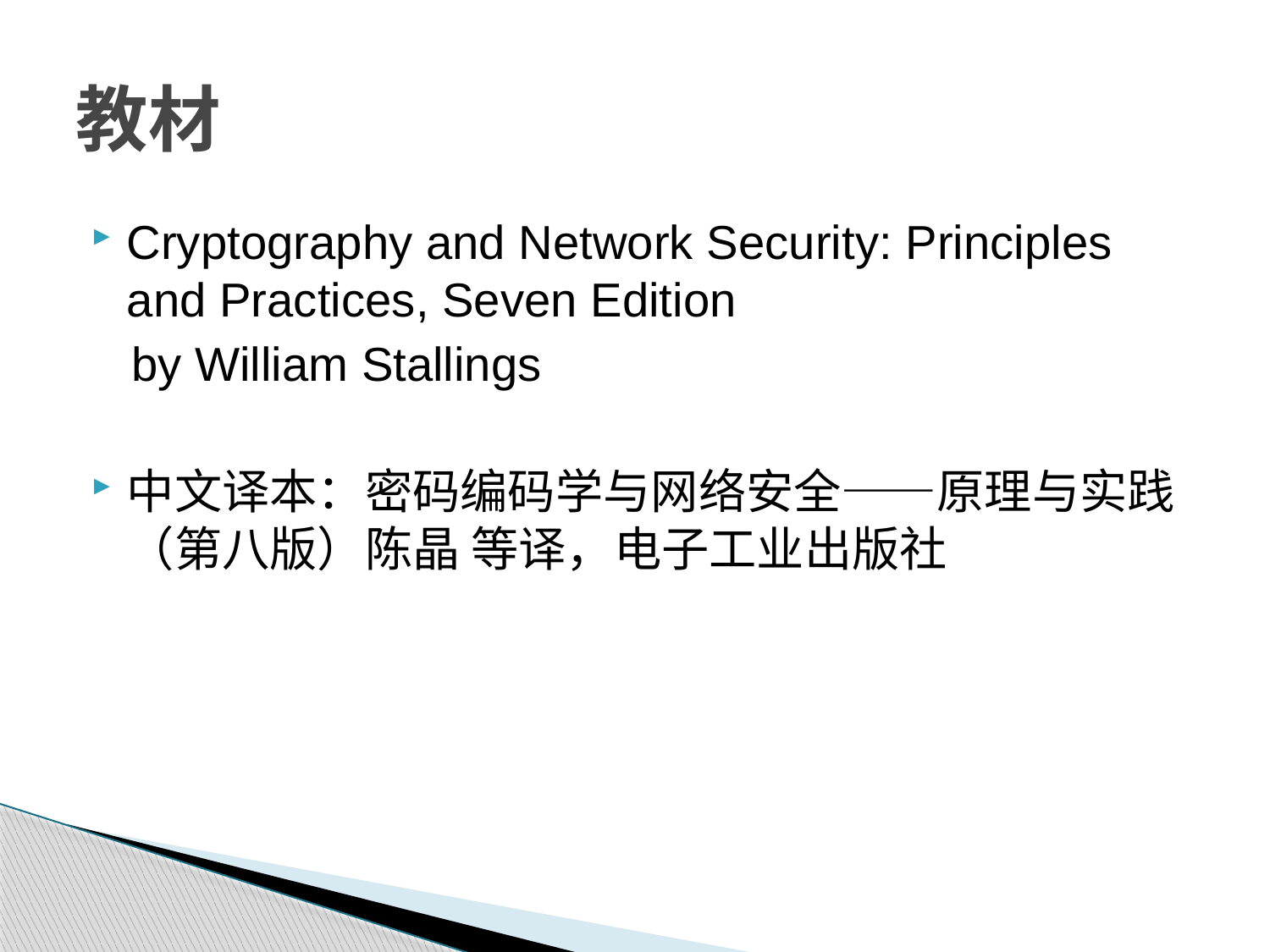

# 教材
Cryptography and Network Security: Principles and Practices, Seven Edition
   by William Stallings

中文译本：密码编码学与网络安全——原理与实践（第八版）陈晶 等译，电子工业出版社